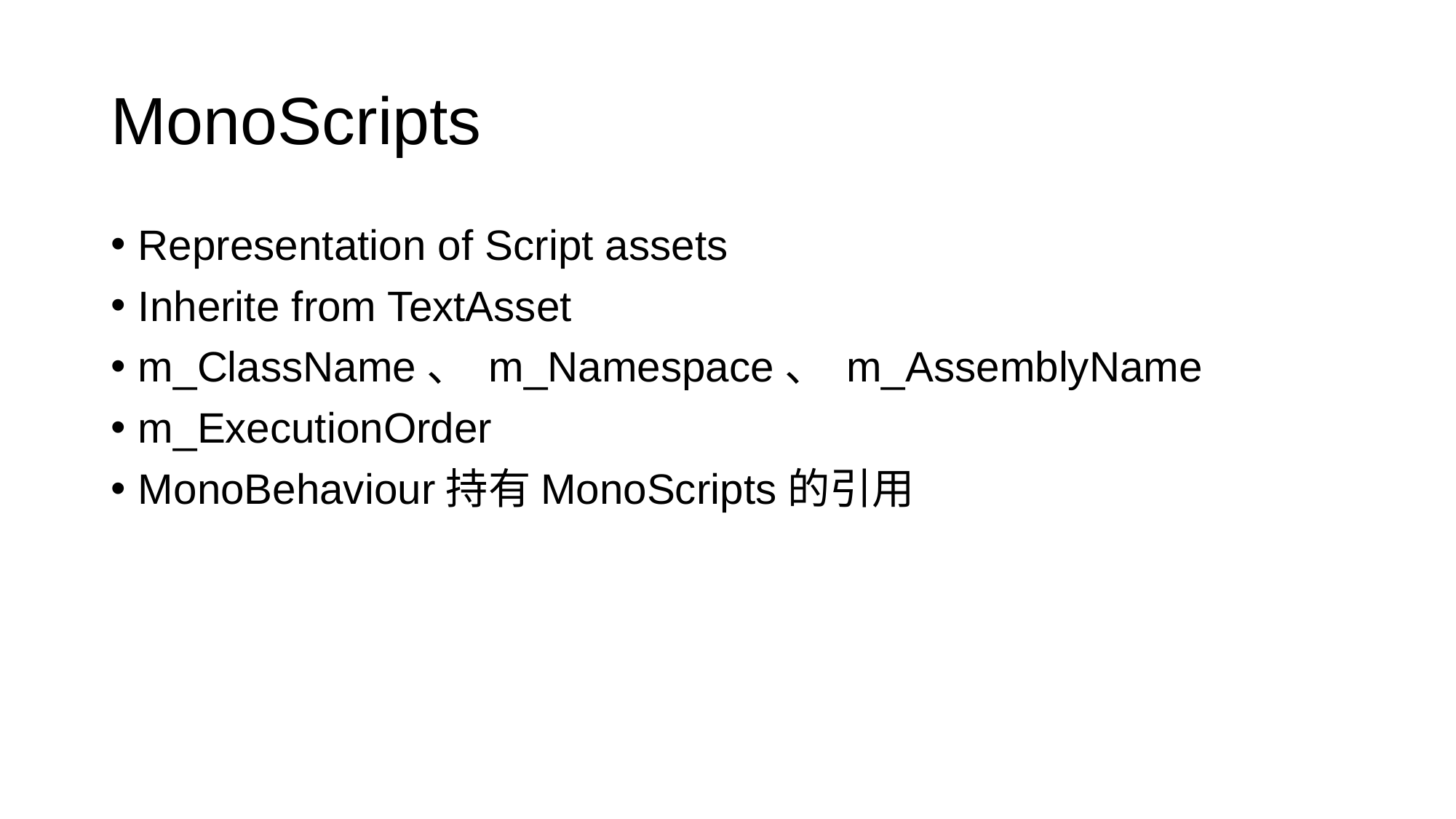

# MonoScripts
Representation of Script assets
Inherite from TextAsset
m_ClassName、 m_Namespace、 m_AssemblyName
m_ExecutionOrder
MonoBehaviour持有MonoScripts的引用